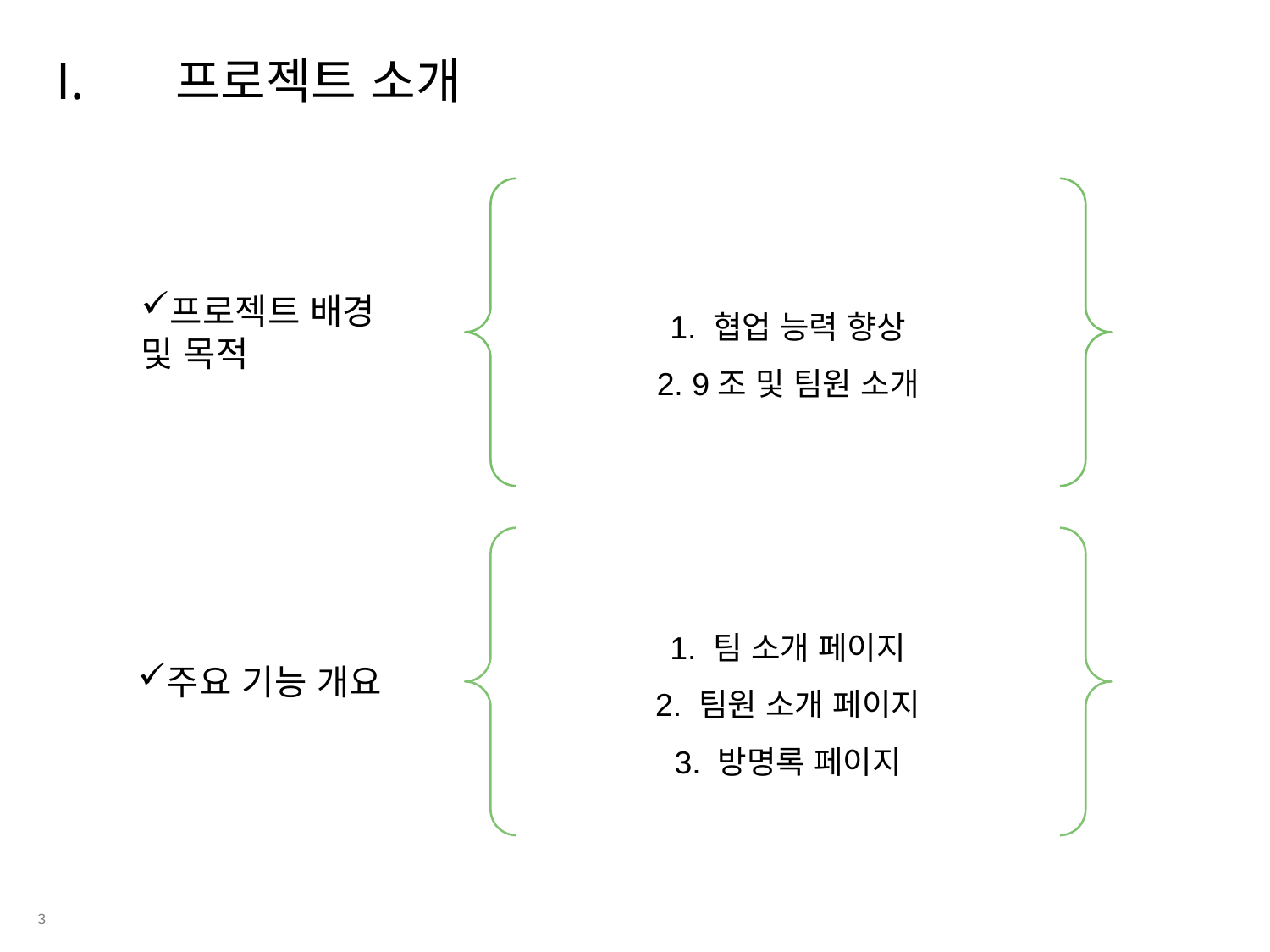

# 프로젝트 소개
1. 협업 능력 향상
2. 9조 및 팀원 소개
프로젝트 배경 및 목적
1. 팀 소개 페이지
2. 팀원 소개 페이지
3. 방명록 페이지
주요 기능 개요